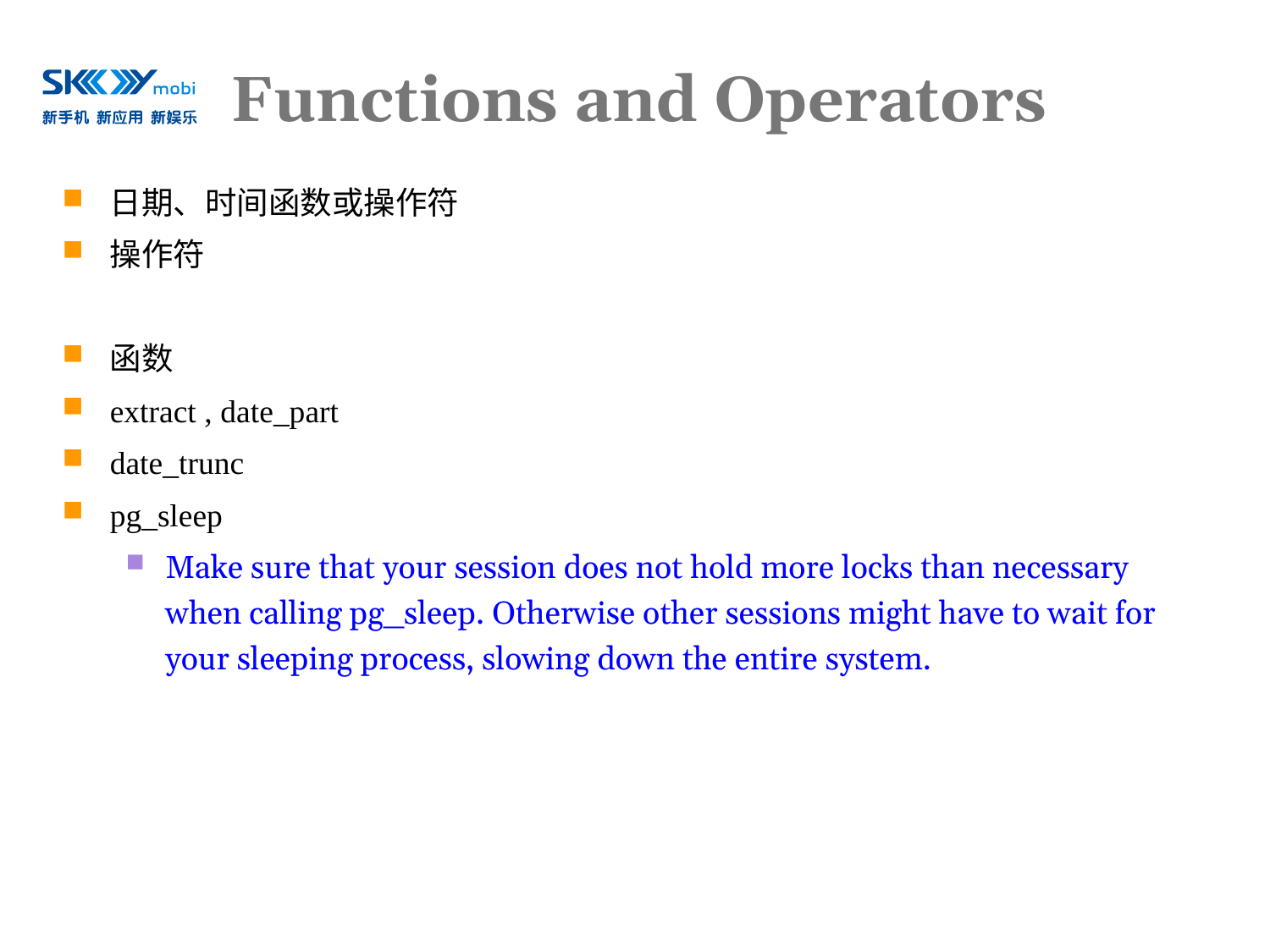

# Functions and Operators
日期、时间函数或操作符
操作符

函数
extract , date_part
date_trunc
pg_sleep
Make sure that your session does not hold more locks than necessary when calling pg_sleep. Otherwise other sessions might have to wait for your sleeping process, slowing down the entire system.